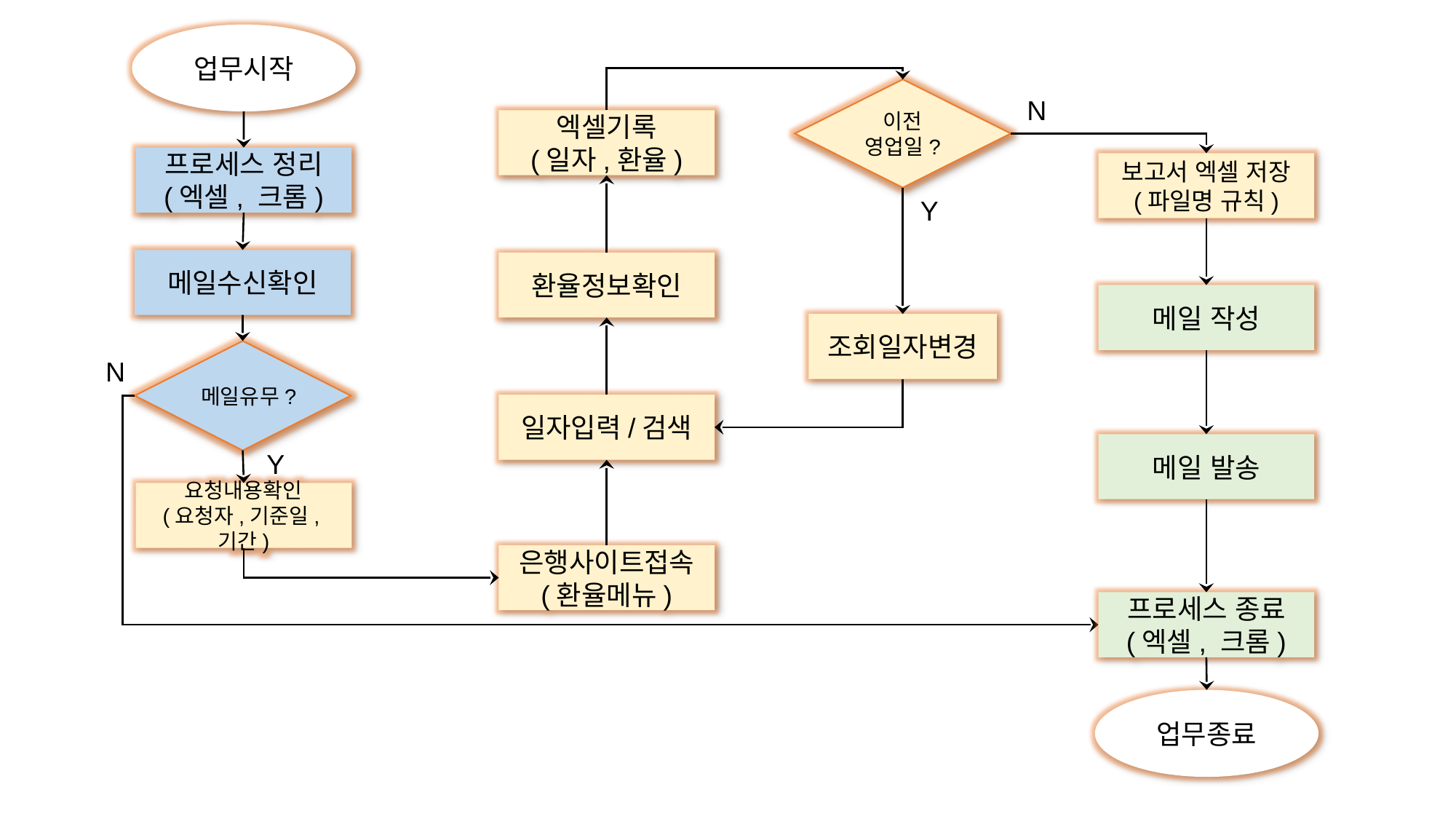

업무시작
이전
영업일?
N
엑셀기록
(일자,환율)
프로세스 정리
(엑셀, 크롬)
보고서 엑셀 저장
(파일명 규칙)
Y
메일수신확인
환율정보확인
메일 작성
조회일자변경
메일유무?
N
일자입력/검색
메일 발송
Y
요청내용확인
(요청자,기준일,기간)
은행사이트접속
(환율메뉴)
프로세스 종료
(엑셀, 크롬)
업무종료